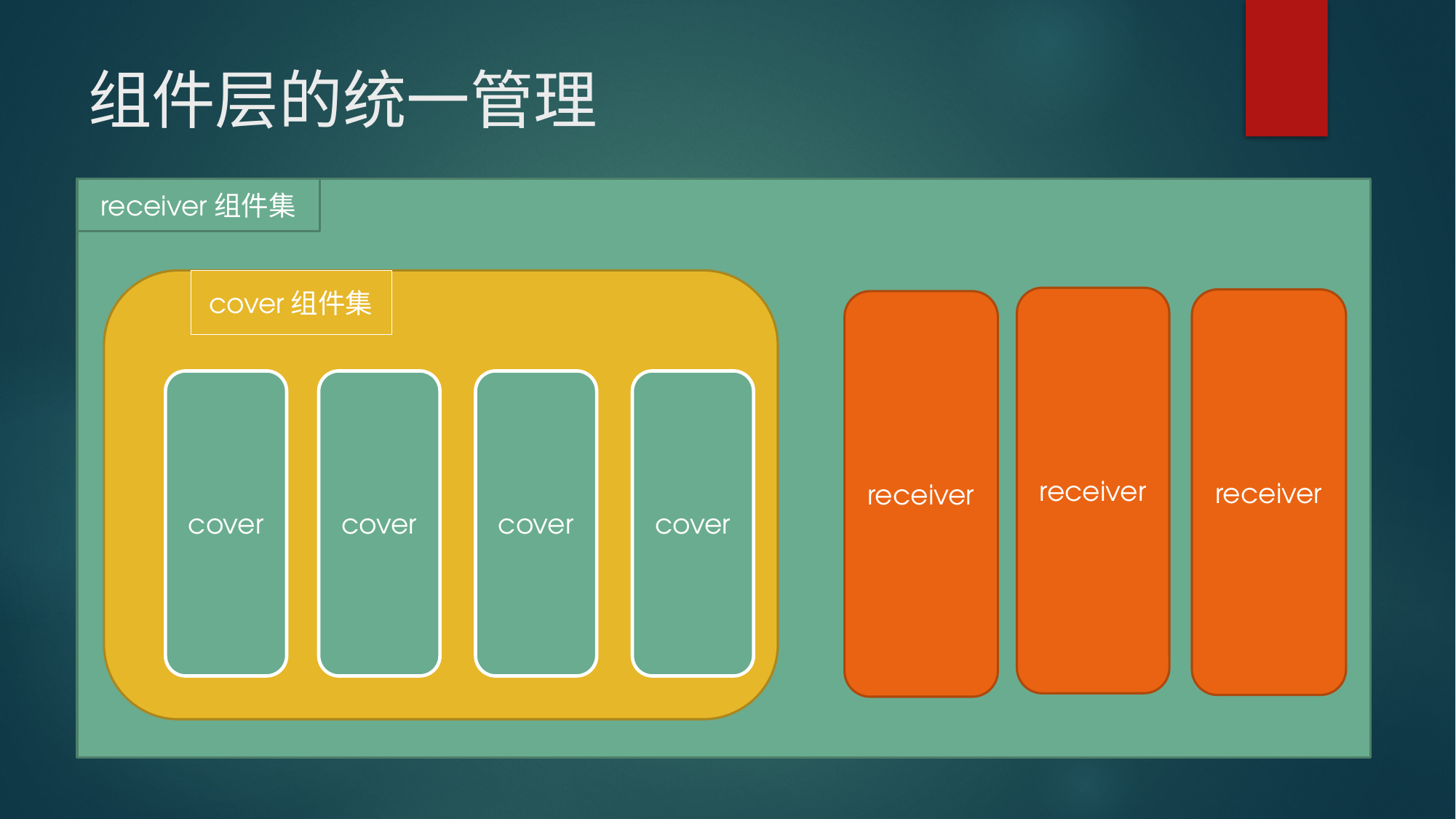

# 组件层的统一管理

receiver组件集

cover组件集
receiver
receiver
receiver
cover
cover
cover
cover